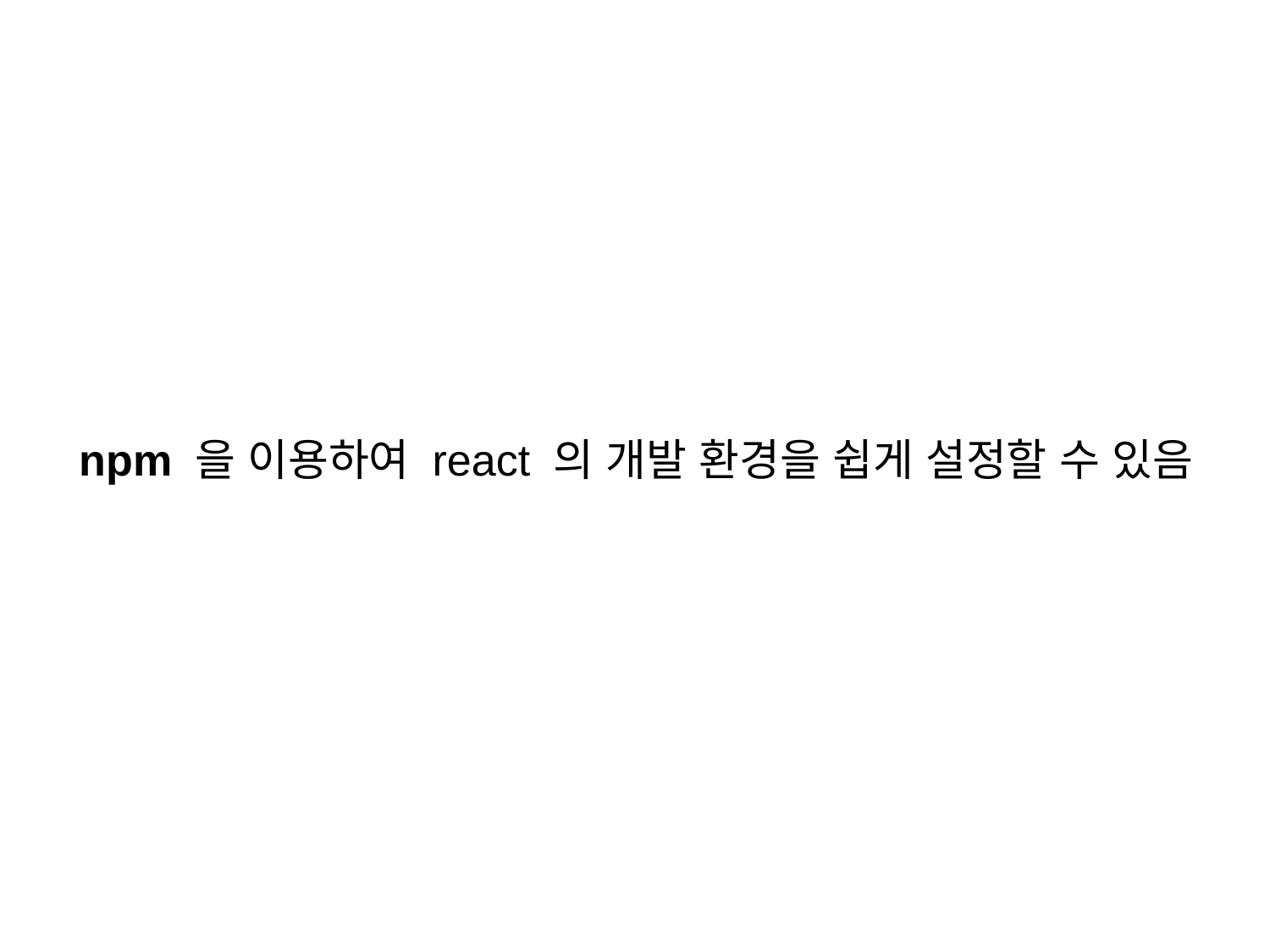

npm 을 이용하여 react 의 개발 환경을 쉽게 설정할 수 있음